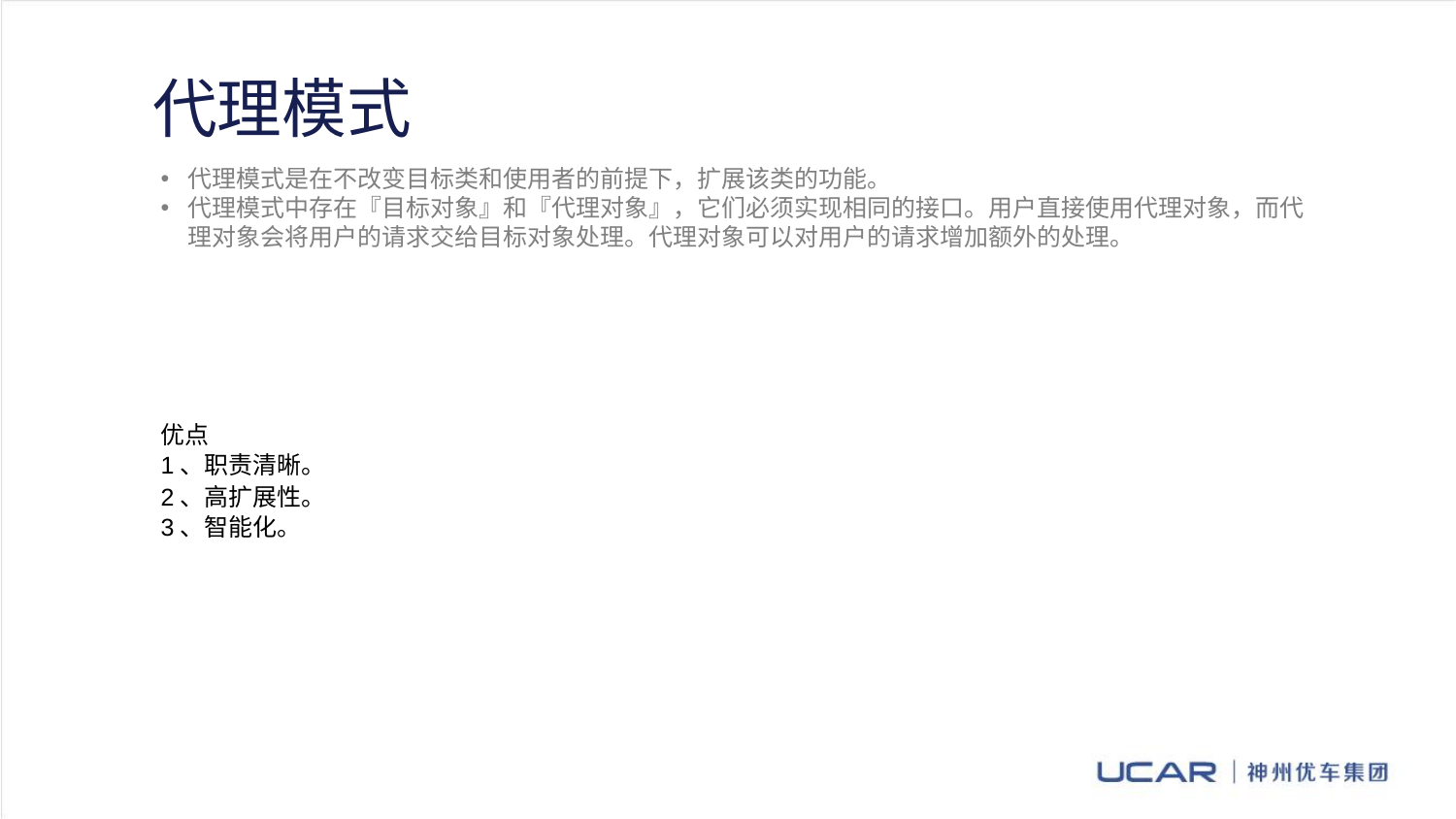

代理模式
代理模式是在不改变目标类和使用者的前提下，扩展该类的功能。
代理模式中存在『目标对象』和『代理对象』，它们必须实现相同的接口。用户直接使用代理对象，而代理对象会将用户的请求交给目标对象处理。代理对象可以对用户的请求增加额外的处理。
优点
1、职责清晰。
2、高扩展性。
3、智能化。